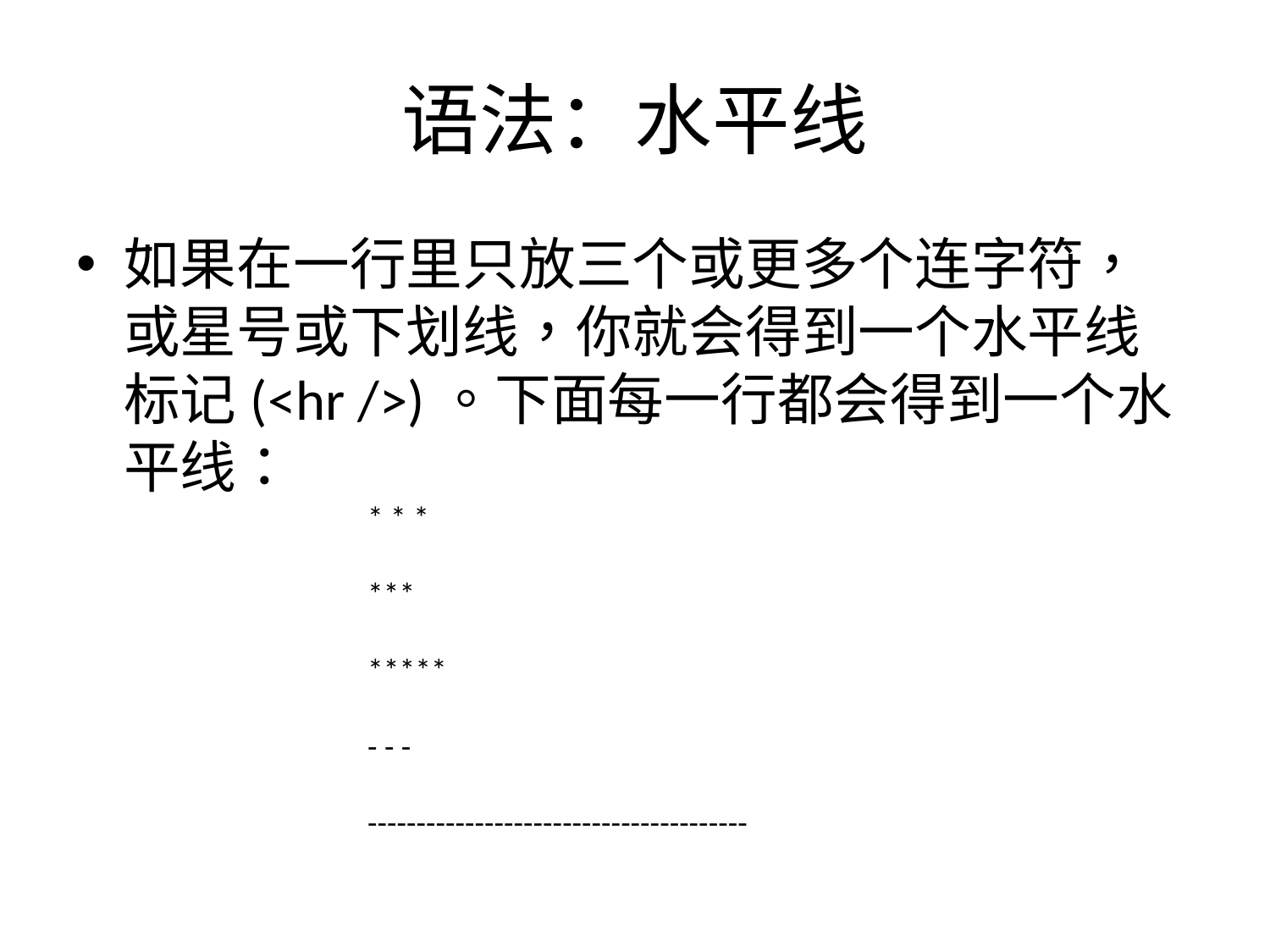

# 语法：水平线
如果在一行里只放三个或更多个连字符，或星号或下划线，你就会得到一个水平线标记(<hr />)。下面每一行都会得到一个水平线：

* * *

***

*****

- - -

---------------------------------------